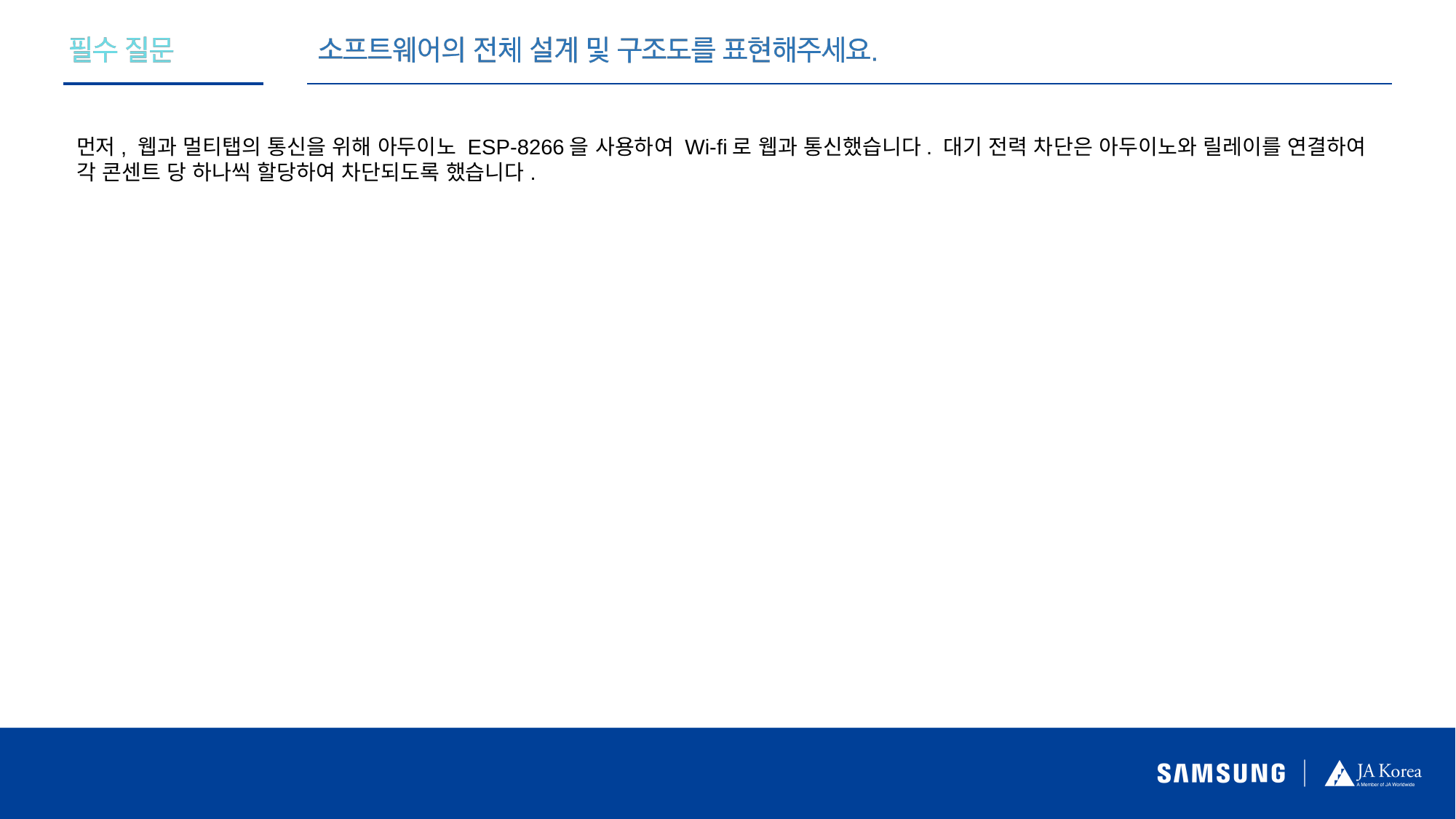

먼저, 웹과 멀티탭의 통신을 위해 아두이노 ESP-8266을 사용하여 Wi-fi로 웹과 통신했습니다. 대기 전력 차단은 아두이노와 릴레이를 연결하여 각 콘센트 당 하나씩 할당하여 차단되도록 했습니다.